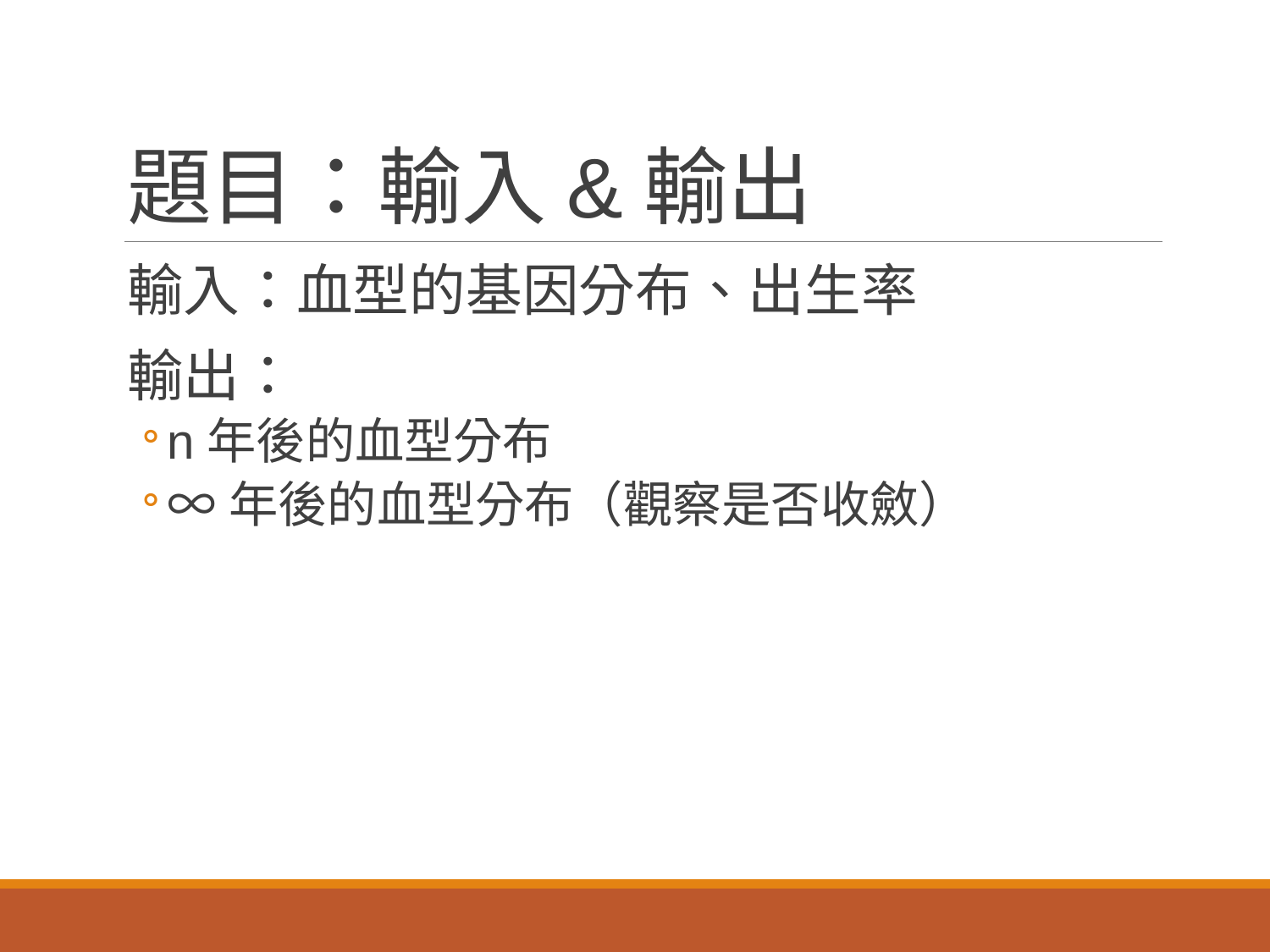

# 題目：輸入&輸出
輸入：血型的基因分布、出生率
輸出：
n年後的血型分布
∞年後的血型分布（觀察是否收斂）